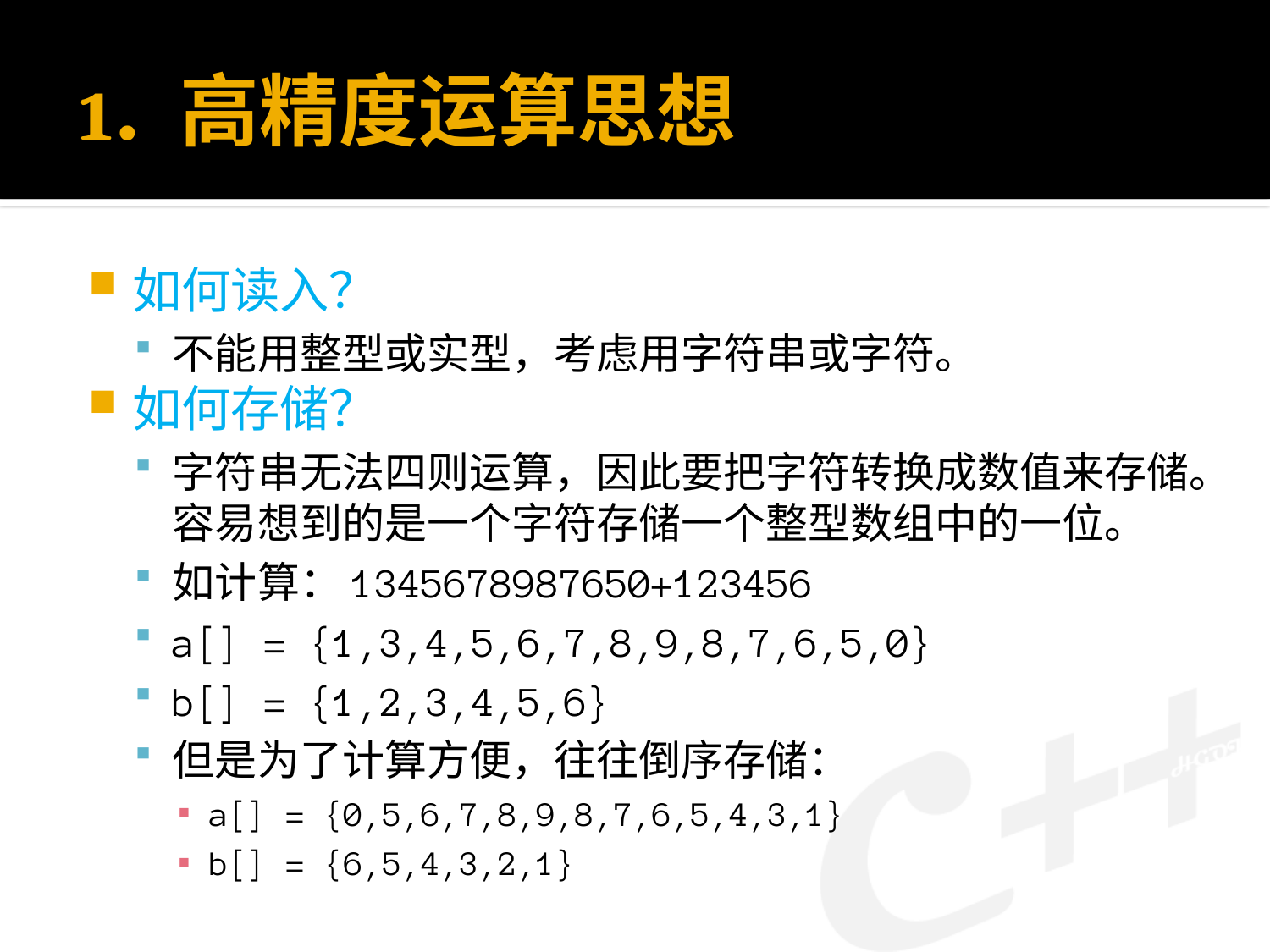

# 1. 高精度运算思想
如何读入？
不能用整型或实型，考虑用字符串或字符。
如何存储？
字符串无法四则运算，因此要把字符转换成数值来存储。容易想到的是一个字符存储一个整型数组中的一位。
如计算：1345678987650+123456
a[] = {1,3,4,5,6,7,8,9,8,7,6,5,0}
b[] = {1,2,3,4,5,6}
但是为了计算方便，往往倒序存储：
a[] = {0,5,6,7,8,9,8,7,6,5,4,3,1}
b[] = {6,5,4,3,2,1}